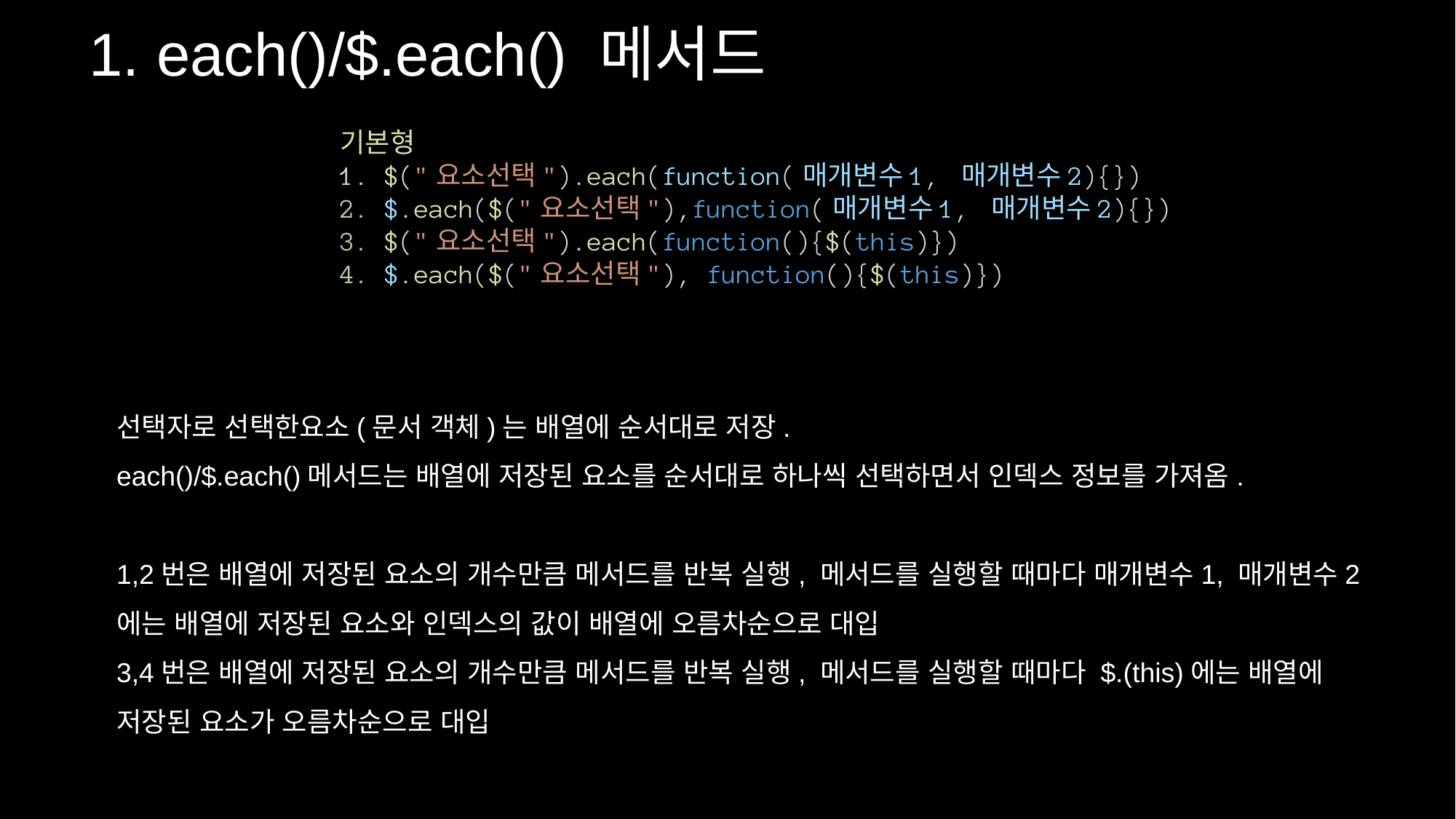

1. each()/$.each() 메서드
기본형
1. $("요소선택").each(function(매개변수1, 매개변수2){})
2. $.each($("요소선택"),function(매개변수1, 매개변수2){})
3. $("요소선택").each(function(){$(this)})
4. $.each($("요소선택"), function(){$(this)})
선택자로 선택한요소(문서 객체)는 배열에 순서대로 저장.
each()/$.each()메서드는 배열에 저장된 요소를 순서대로 하나씩 선택하면서 인덱스 정보를 가져옴.

1,2번은 배열에 저장된 요소의 개수만큼 메서드를 반복 실행, 메서드를 실행할 때마다 매개변수1, 매개변수2에는 배열에 저장된 요소와 인덱스의 값이 배열에 오름차순으로 대입
3,4번은 배열에 저장된 요소의 개수만큼 메서드를 반복 실행, 메서드를 실행할 때마다 $.(this)에는 배열에 저장된 요소가 오름차순으로 대입